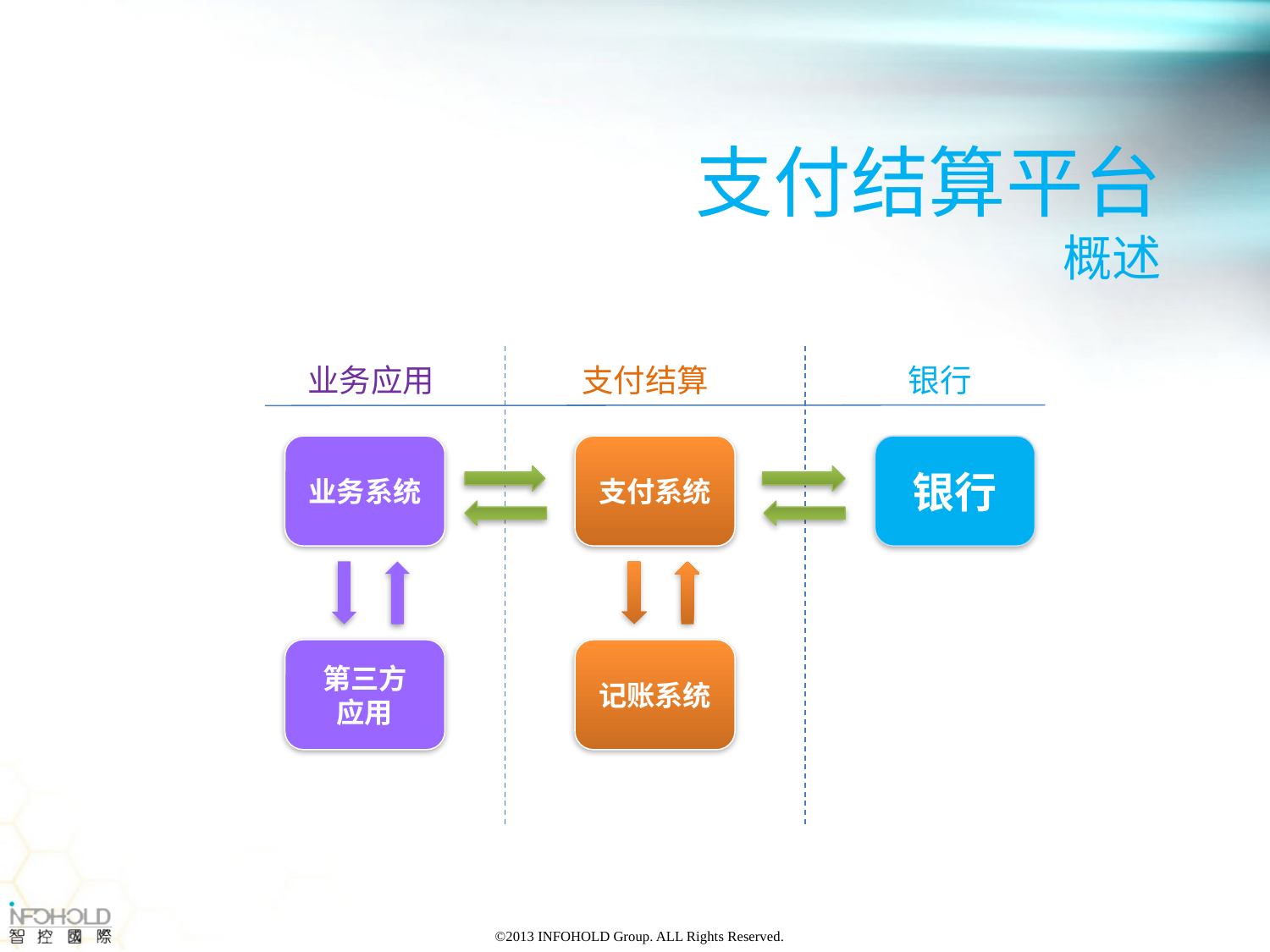

支付结算平台
概述
业务应用
支付结算
银行
业务系统

第三方
应用
支付系统

记账系统
银行